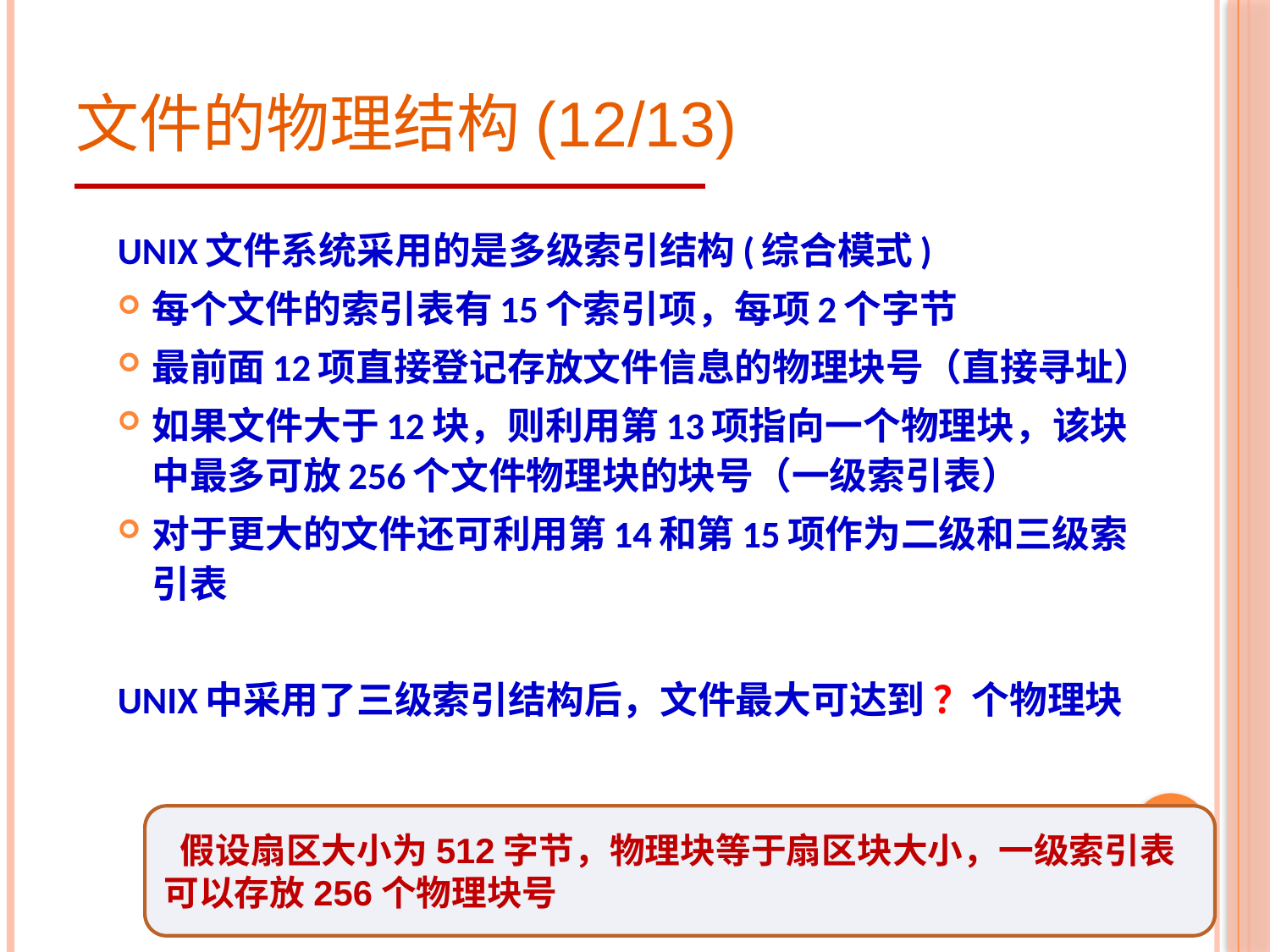

# 文件的物理结构(12/13)
UNIX文件系统采用的是多级索引结构(综合模式)
每个文件的索引表有15个索引项，每项2个字节
最前面12项直接登记存放文件信息的物理块号（直接寻址）
如果文件大于12块，则利用第13项指向一个物理块，该块中最多可放256个文件物理块的块号（一级索引表）
对于更大的文件还可利用第14和第15项作为二级和三级索引表

UNIX中采用了三级索引结构后，文件最大可达到 ？个物理块
 假设扇区大小为512字节，物理块等于扇区块大小，一级索引表可以存放256个物理块号